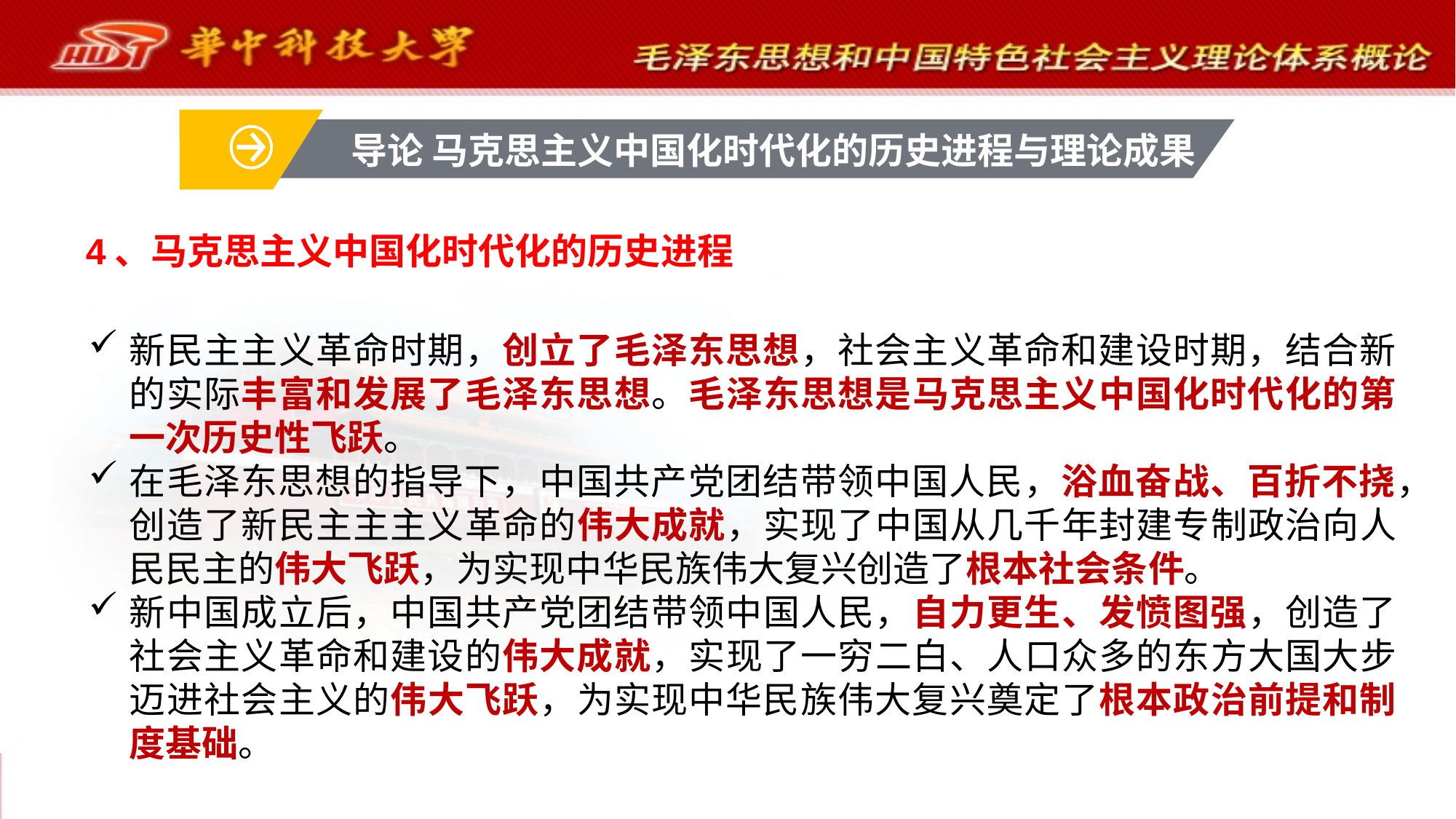

导论 马克思主义中国化时代化的历史进程与理论成果

4、马克思主义中国化时代化的历史进程
新民主主义革命时期，创立了毛泽东思想，社会主义革命和建设时期，结合新的实际丰富和发展了毛泽东思想。毛泽东思想是马克思主义中国化时代化的第一次历史性飞跃。
在毛泽东思想的指导下，中国共产党团结带领中国人民，浴血奋战、百折不挠，创造了新民主主主义革命的伟大成就，实现了中国从几千年封建专制政治向人民民主的伟大飞跃，为实现中华民族伟大复兴创造了根本社会条件。
新中国成立后，中国共产党团结带领中国人民，自力更生、发愤图强，创造了社会主义革命和建设的伟大成就，实现了一穷二白、人口众多的东方大国大步迈进社会主义的伟大飞跃，为实现中华民族伟大复兴奠定了根本政治前提和制度基础。